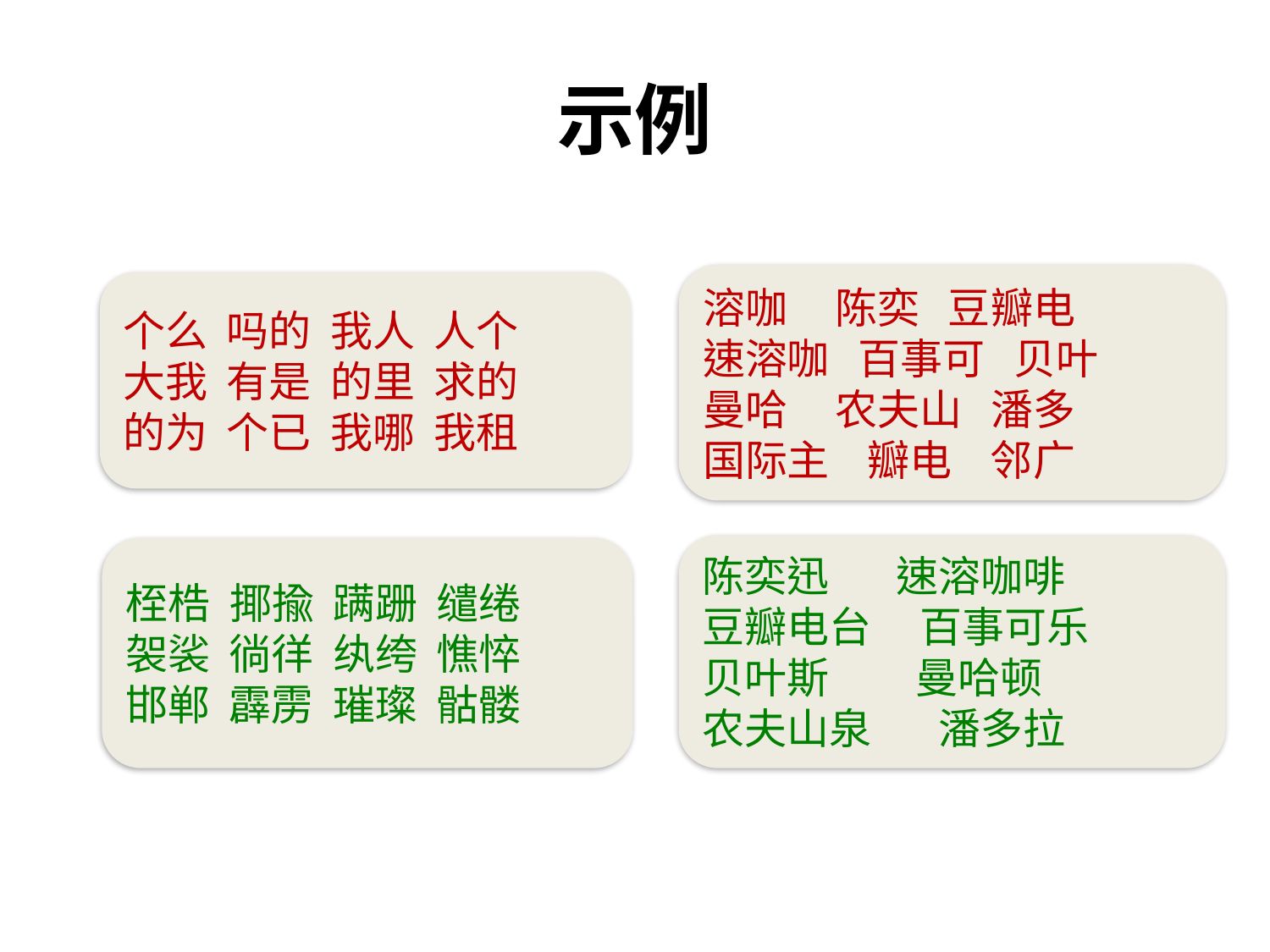

# 示例
溶咖     陈奕   豆瓣电
速溶咖   百事可   贝叶
曼哈     农夫山   潘多
国际主    瓣电    邻广
个么  吗的  我人  人个
大我  有是  的里  求的
的为  个已  我哪  我租
陈奕迅       速溶咖啡
豆瓣电台     百事可乐
贝叶斯         曼哈顿
农夫山泉       潘多拉

桎梏  揶揄  蹒跚  缱绻
袈裟  徜徉  纨绔  憔悴
邯郸  霹雳  璀璨  骷髅